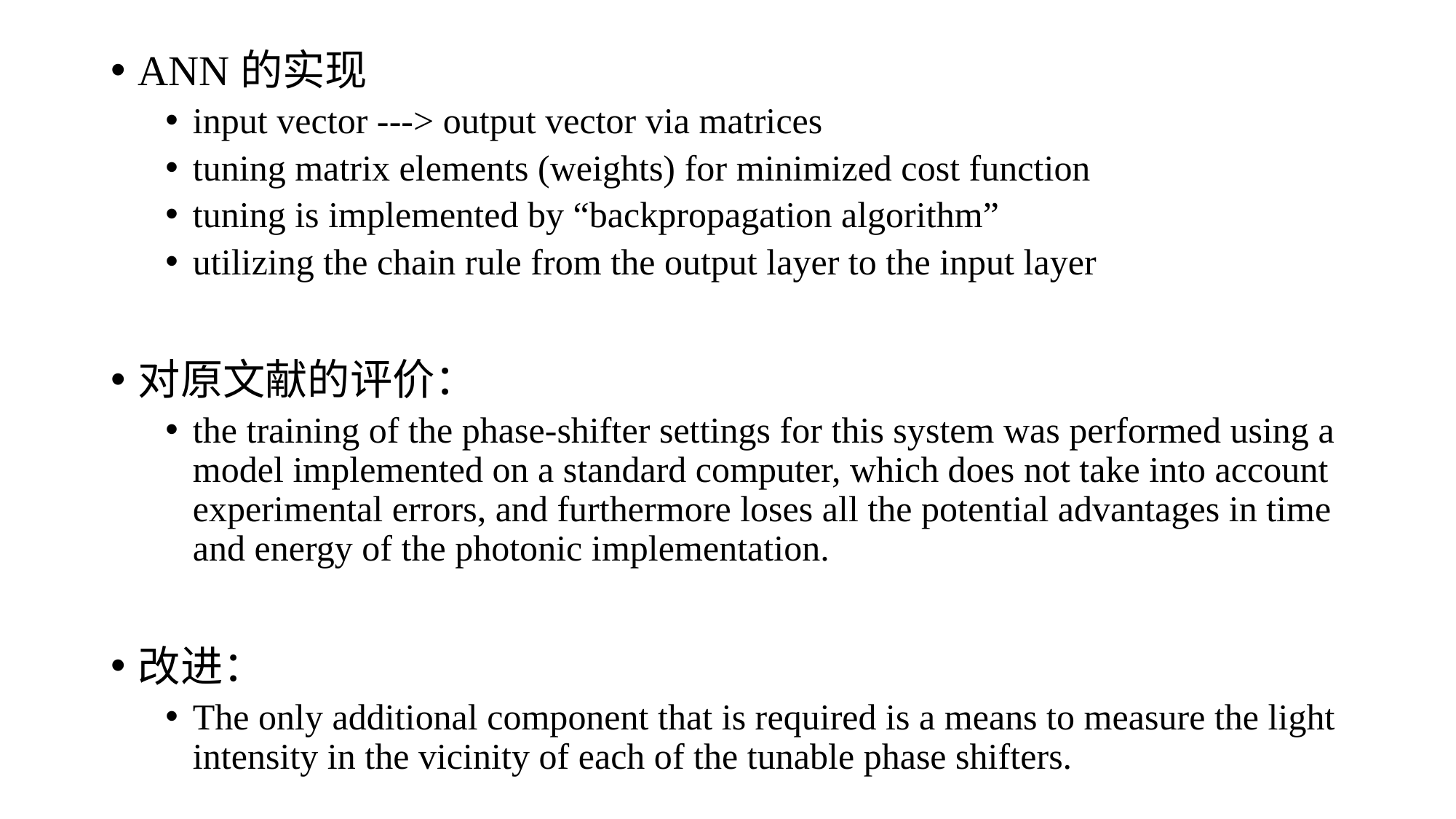

ANN的实现
input vector ---> output vector via matrices
tuning matrix elements (weights) for minimized cost function
tuning is implemented by “backpropagation algorithm”
utilizing the chain rule from the output layer to the input layer

对原文献的评价：
the training of the phase-shifter settings for this system was performed using a model implemented on a standard computer, which does not take into account experimental errors, and furthermore loses all the potential advantages in time and energy of the photonic implementation.

改进：
The only additional component that is required is a means to measure the light intensity in the vicinity of each of the tunable phase shifters.